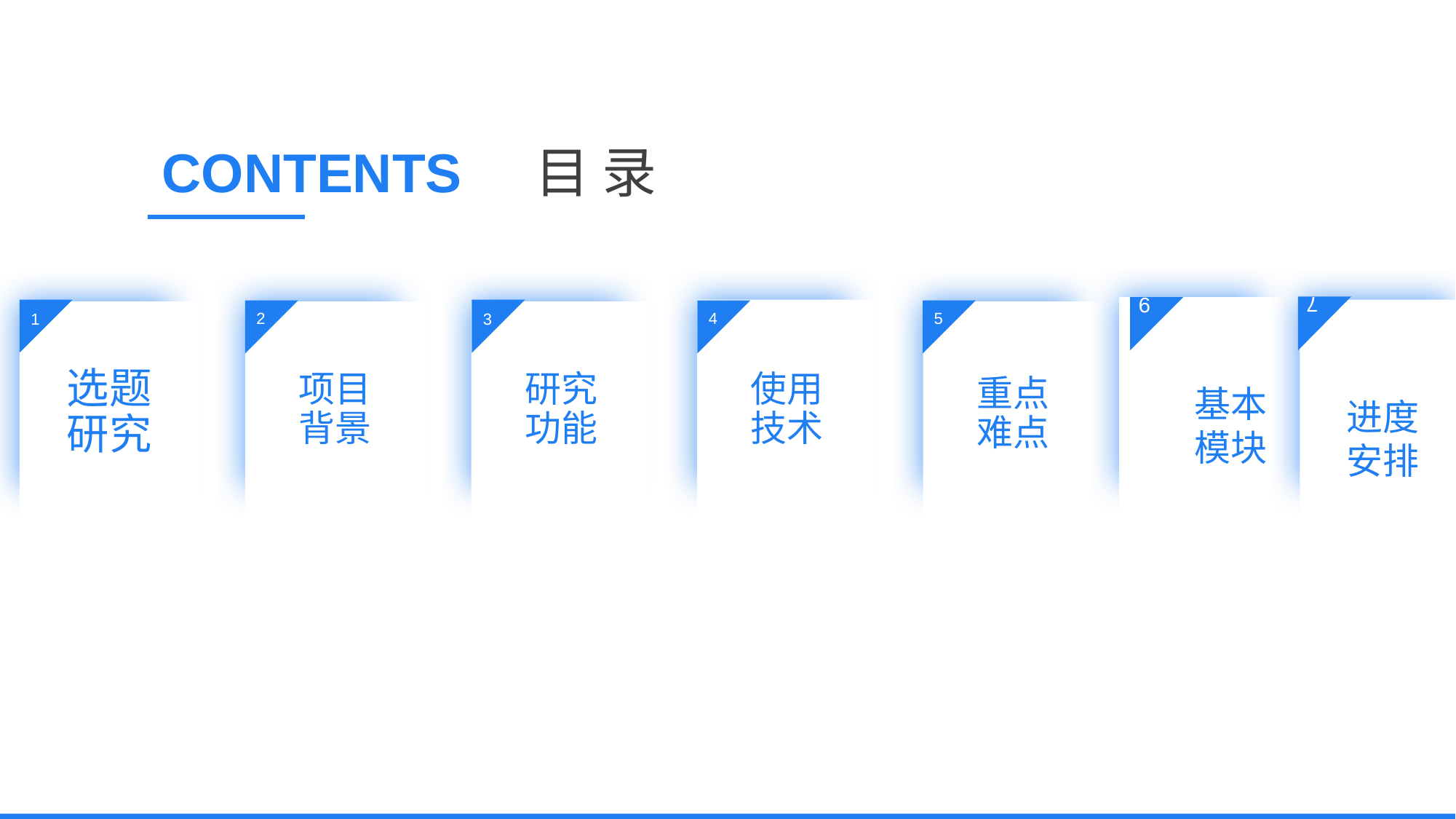

CONTENTS
目 录
7
2
4
5
基本
1
3
9

5
项目背景
研究功能
使用技术
重点难点
进度安排
基本模块
进度
安排
选题研究